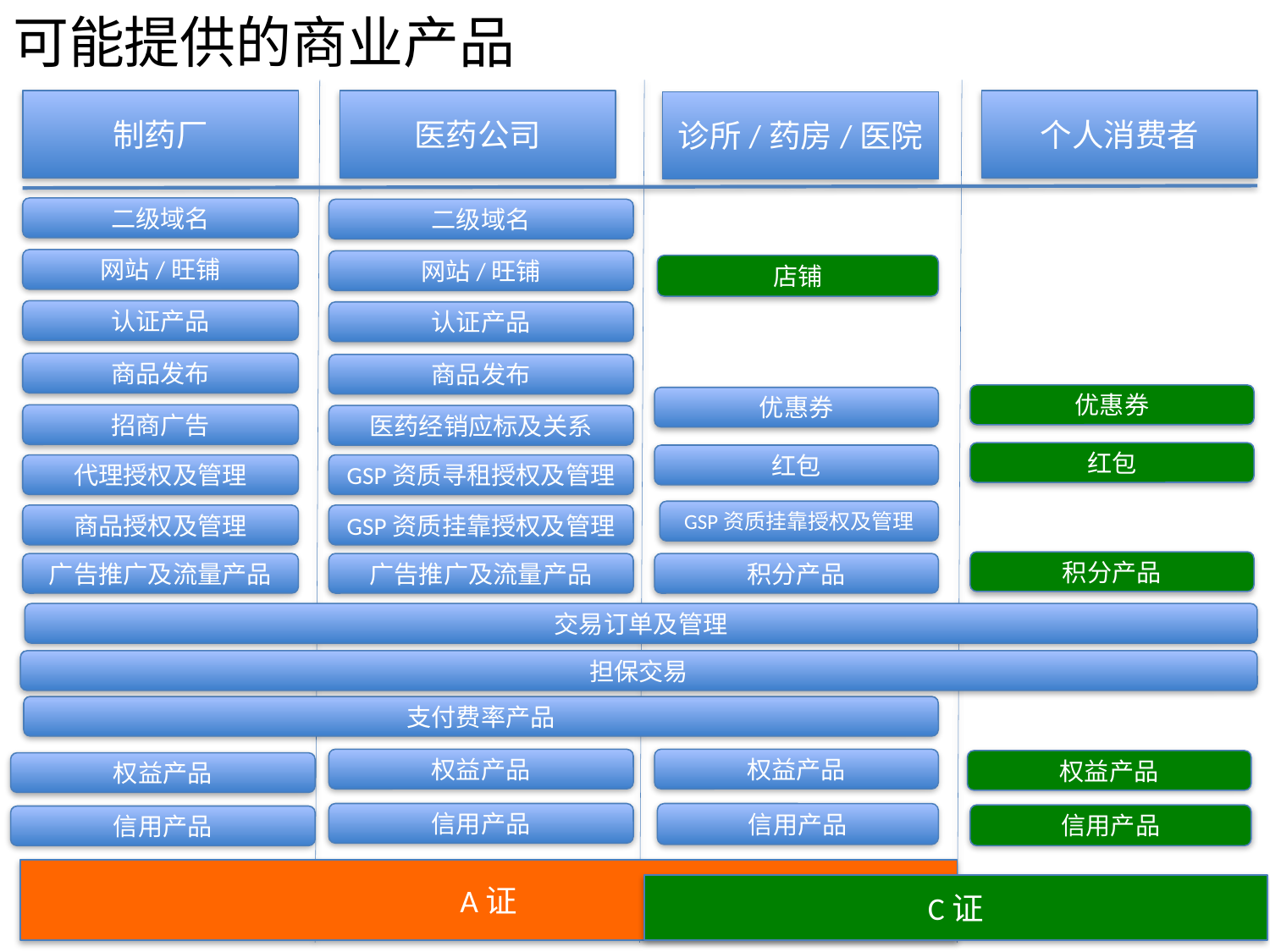

# 可能提供的商业产品
制药厂
医药公司
个人消费者
诊所/药房/医院
二级域名
二级域名
网站/旺铺
网站/旺铺
店铺
认证产品
认证产品
商品发布
商品发布
优惠券
优惠券
招商广告
医药经销应标及关系
红包
红包
代理授权及管理
GSP资质寻租授权及管理
GSP资质挂靠授权及管理
商品授权及管理
GSP资质挂靠授权及管理
积分产品
广告推广及流量产品
广告推广及流量产品
积分产品
交易订单及管理
担保交易
支付费率产品
权益产品
权益产品
权益产品
权益产品
信用产品
信用产品
信用产品
信用产品
A证
C证